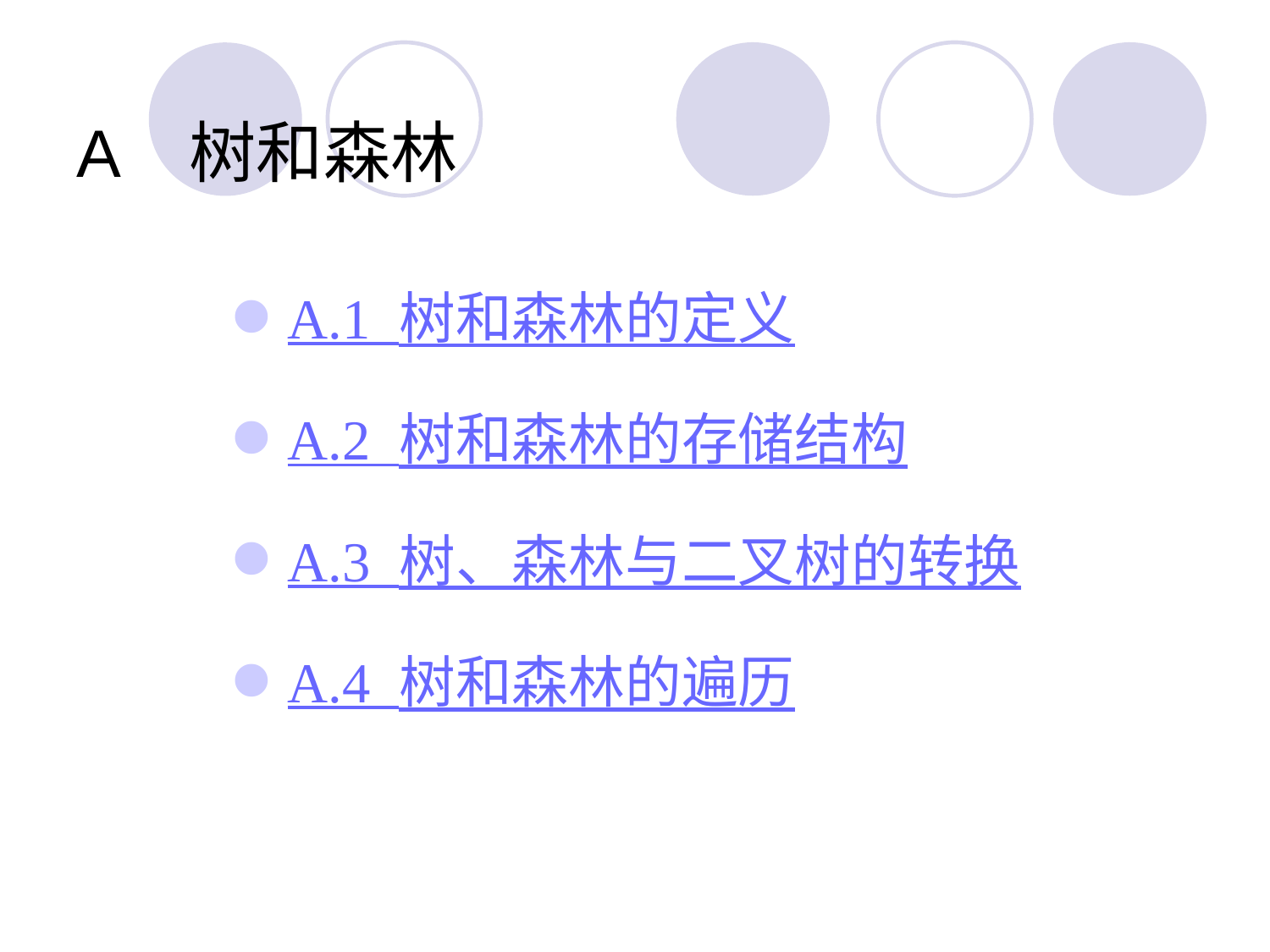

A   树和森林
55

A.1  树和森林的定义
A.2  树和森林的存储结构
A.3  树、森林与二叉树的转换
A.4  树和森林的遍历